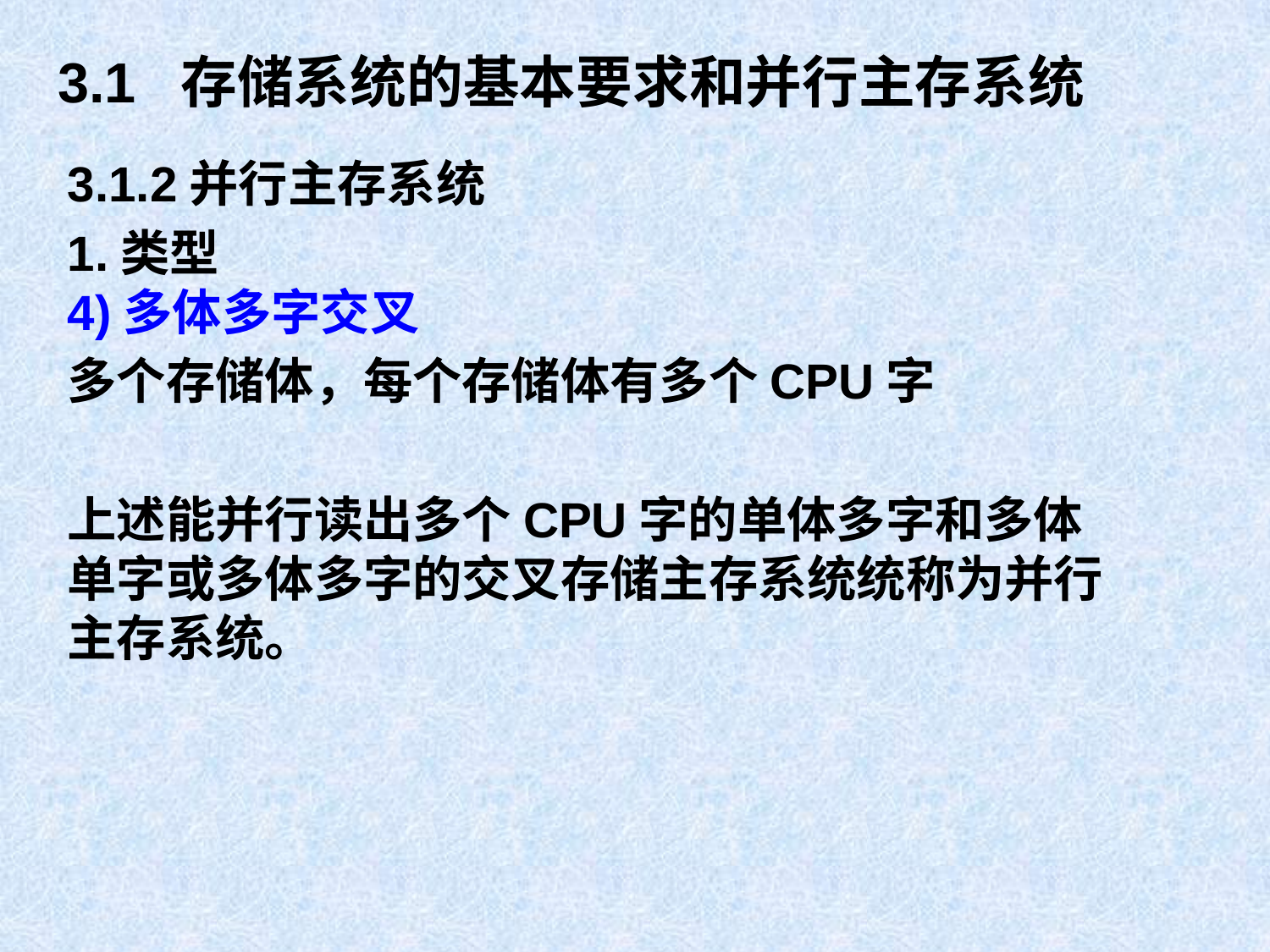

# 3.1  存储系统的基本要求和并行主存系统
3.1.2并行主存系统
1.类型
4)多体多字交叉
多个存储体，每个存储体有多个CPU字

上述能并行读出多个CPU字的单体多字和多体单字或多体多字的交叉存储主存系统统称为并行主存系统。